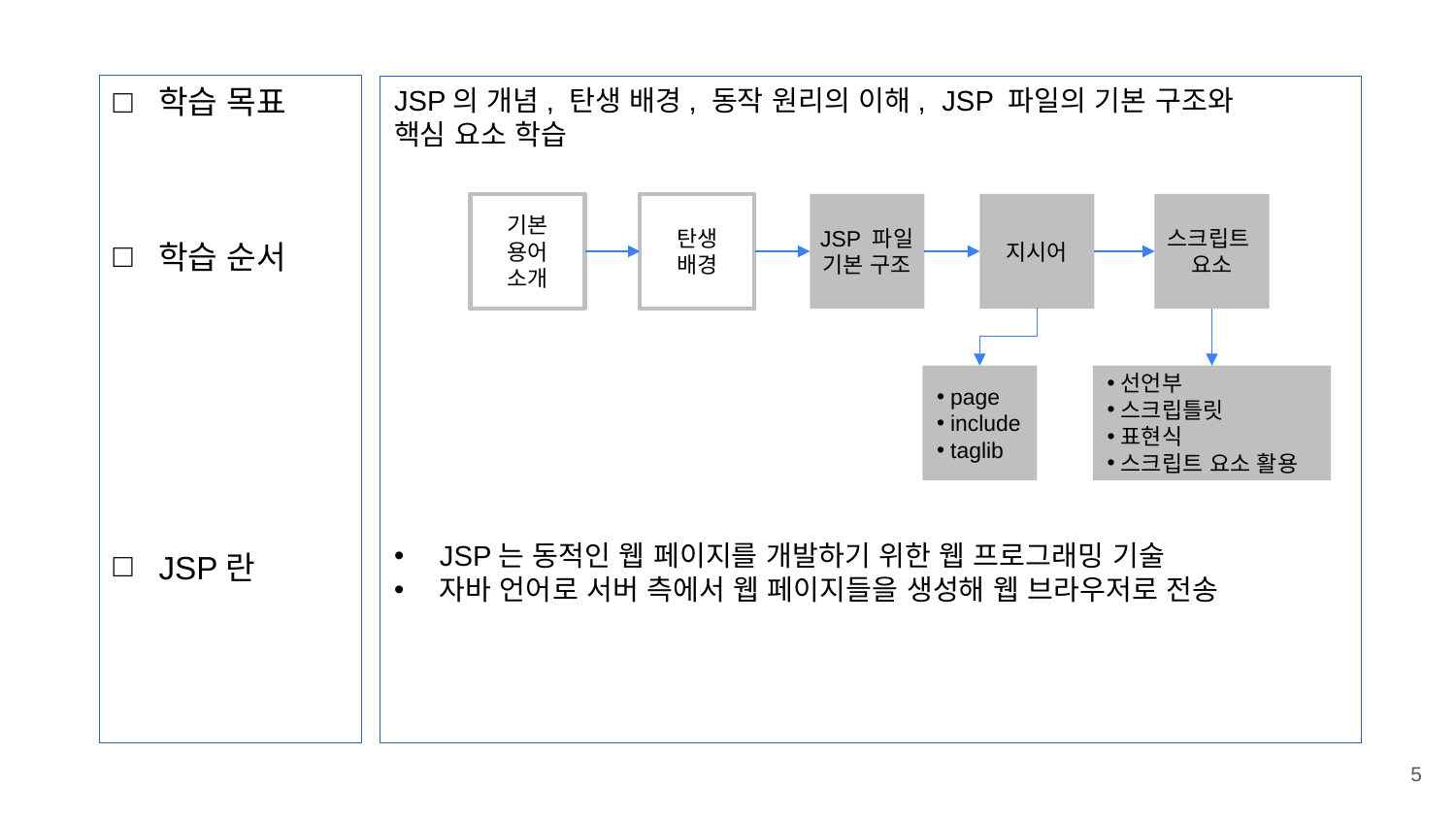

학습 목표

학습 순서

JSP란
JSP의 개념, 탄생 배경, 동작 원리의 이해,  JSP 파일의 기본 구조와
핵심 요소 학습

JSP는 동적인 웹 페이지를 개발하기 위한 웹 프로그래밍 기술
자바 언어로 서버 측에서 웹 페이지들을 생성해 웹 브라우저로 전송
기본
용어
소개
탄생
배경
JSP 파일
기본 구조
지시어
스크립트
요소
page
include
taglib
선언부
스크립틀릿
표현식
스크립트 요소 활용
5